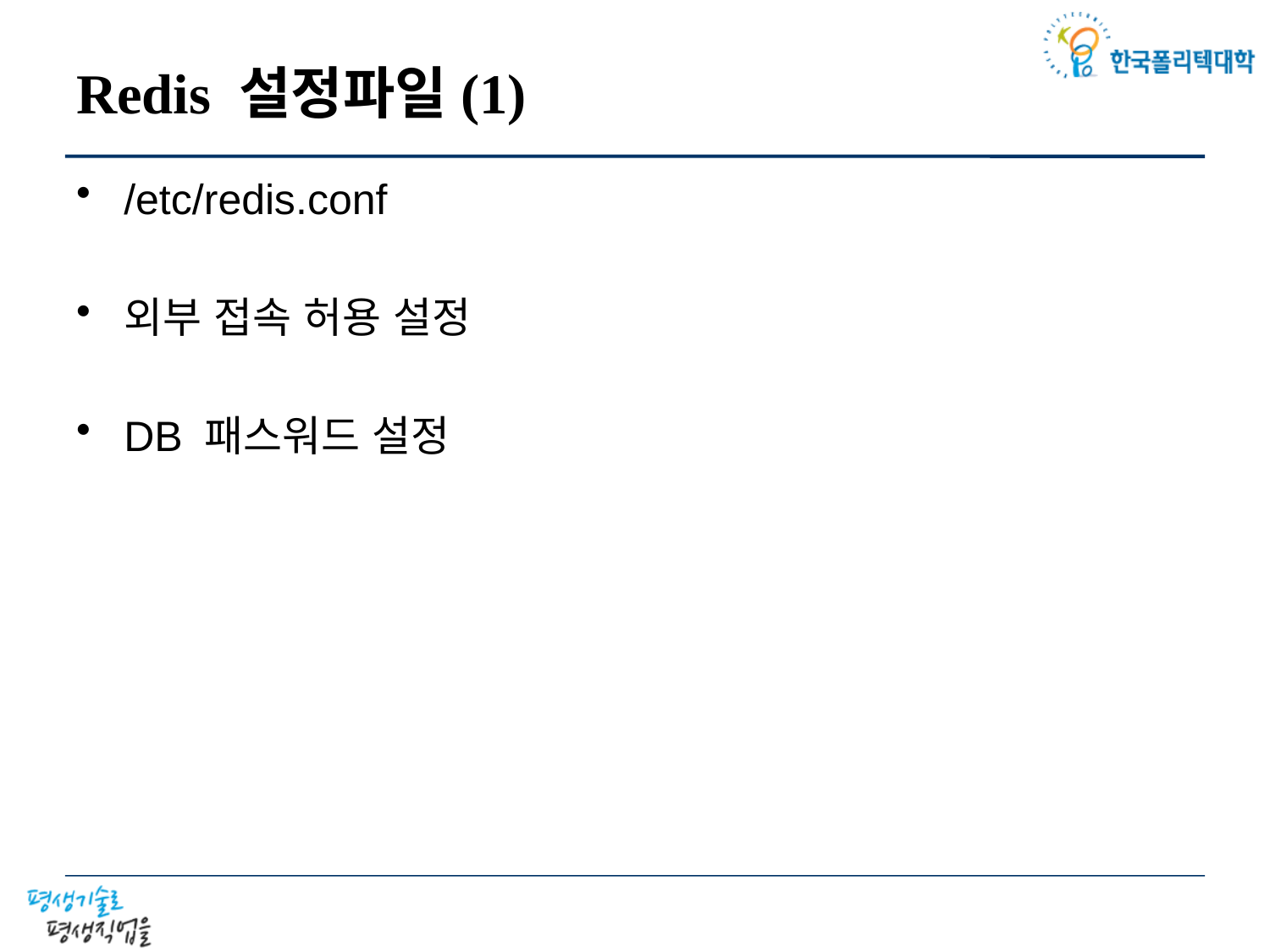

# Redis 설정파일(1)
/etc/redis.conf

외부 접속 허용 설정

DB 패스워드 설정

CONFIG SET protected-mode no